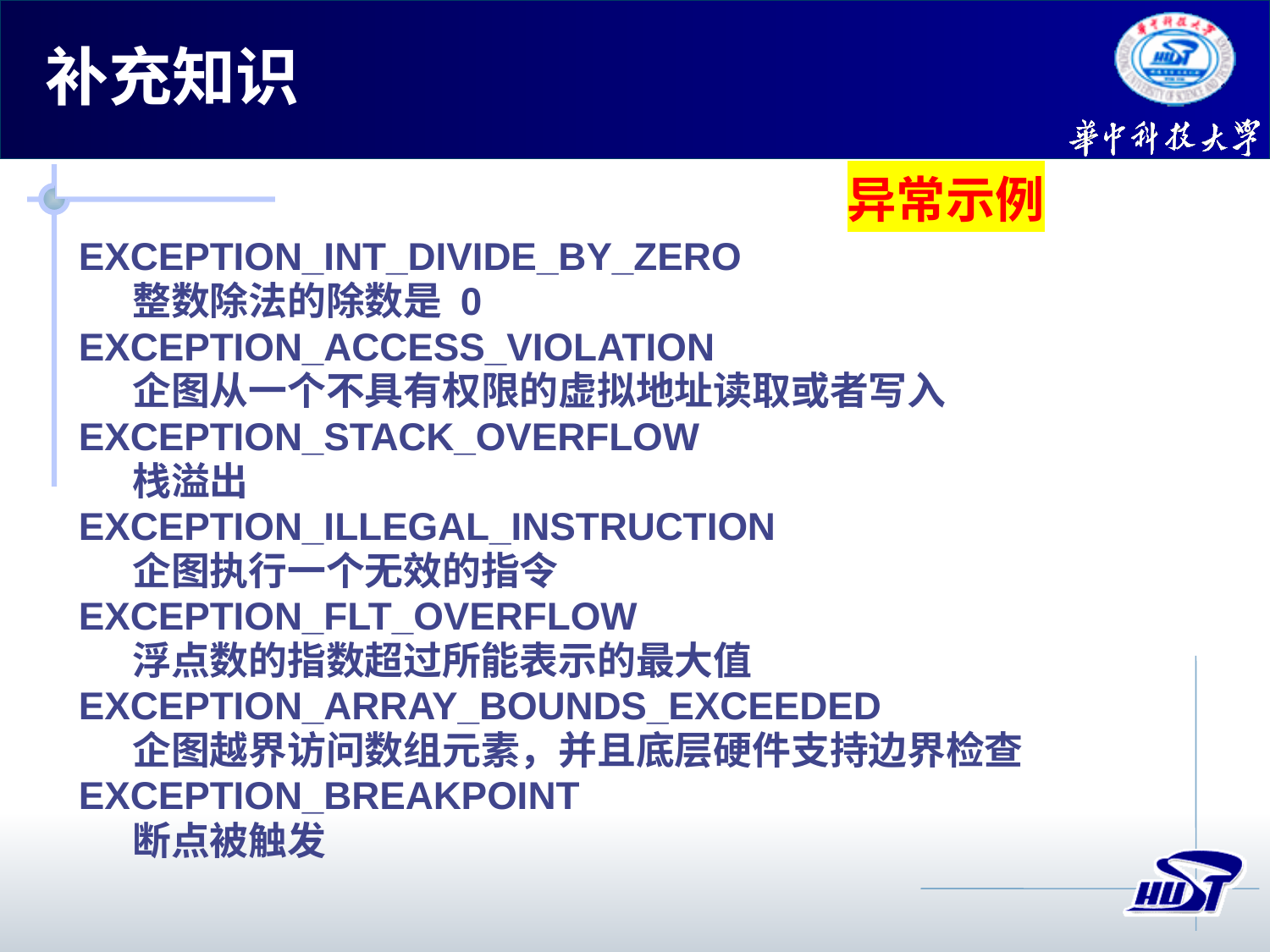

补充知识
异常示例
EXCEPTION_INT_DIVIDE_BY_ZERO
     整数除法的除数是 0
EXCEPTION_ACCESS_VIOLATION
     企图从一个不具有权限的虚拟地址读取或者写入
EXCEPTION_STACK_OVERFLOW
     栈溢出
EXCEPTION_ILLEGAL_INSTRUCTION
     企图执行一个无效的指令
EXCEPTION_FLT_OVERFLOW
     浮点数的指数超过所能表示的最大值
EXCEPTION_ARRAY_BOUNDS_EXCEEDED
     企图越界访问数组元素，并且底层硬件支持边界检查
EXCEPTION_BREAKPOINT
     断点被触发